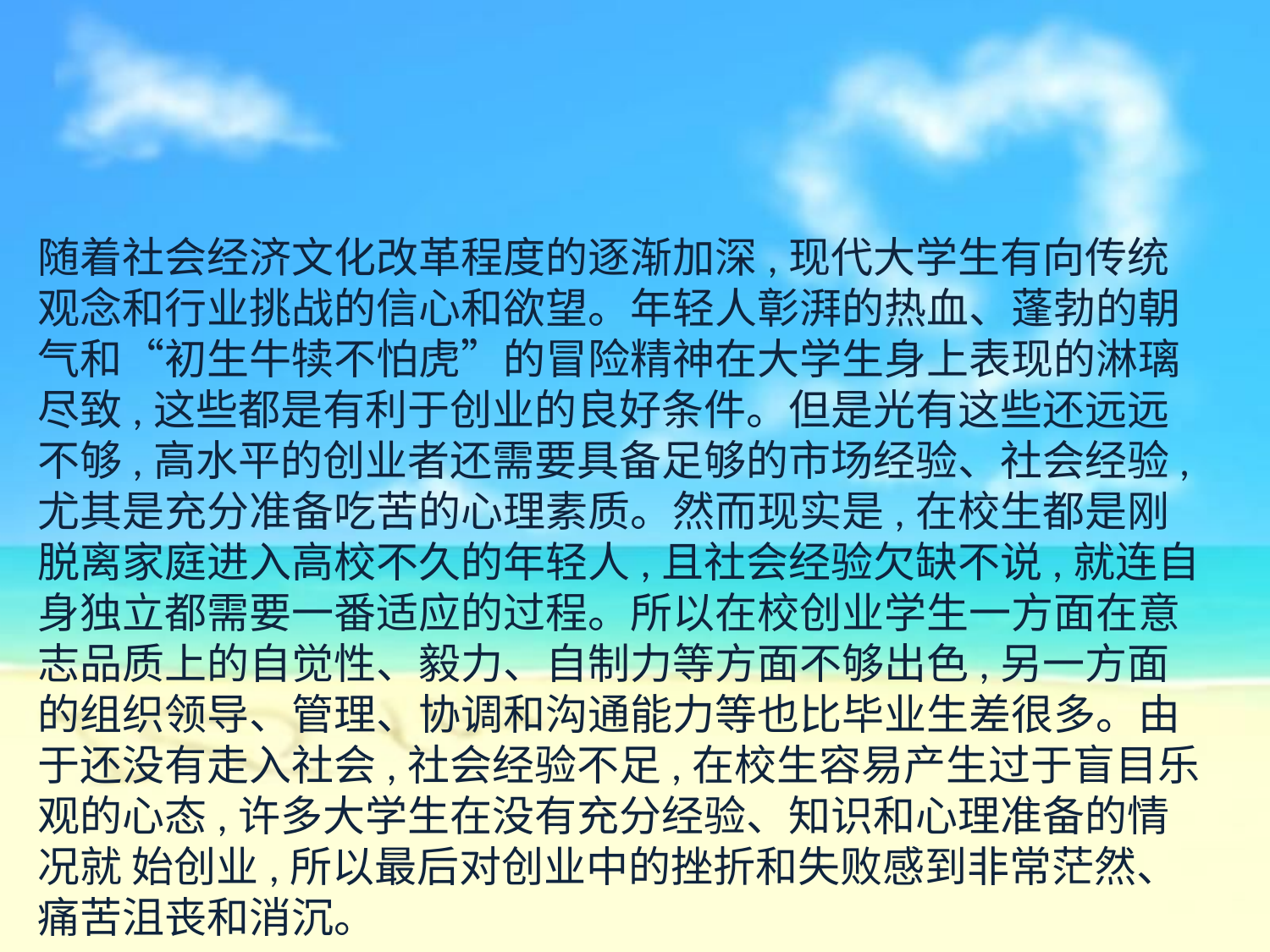

随着社会经济文化改革程度的逐渐加深,现代大学生有向传统观念和行业挑战的信心和欲望。年轻人彰湃的热血、蓬勃的朝气和“初生牛犊不怕虎”的冒险精神在大学生身上表现的淋璃尽致,这些都是有利于创业的良好条件。但是光有这些还远远不够,高水平的创业者还需要具备足够的市场经验、社会经验,尤其是充分准备吃苦的心理素质。然而现实是,在校生都是刚脱离家庭进入高校不久的年轻人,且社会经验欠缺不说,就连自身独立都需要一番适应的过程。所以在校创业学生一方面在意志品质上的自觉性、毅力、自制力等方面不够出色,另一方面的组织领导、管理、协调和沟通能力等也比毕业生差很多。由于还没有走入社会,社会经验不足,在校生容易产生过于盲目乐观的心态,许多大学生在没有充分经验、知识和心理准备的情况就 始创业,所以最后对创业中的挫折和失败感到非常茫然、痛苦沮丧和消沉。